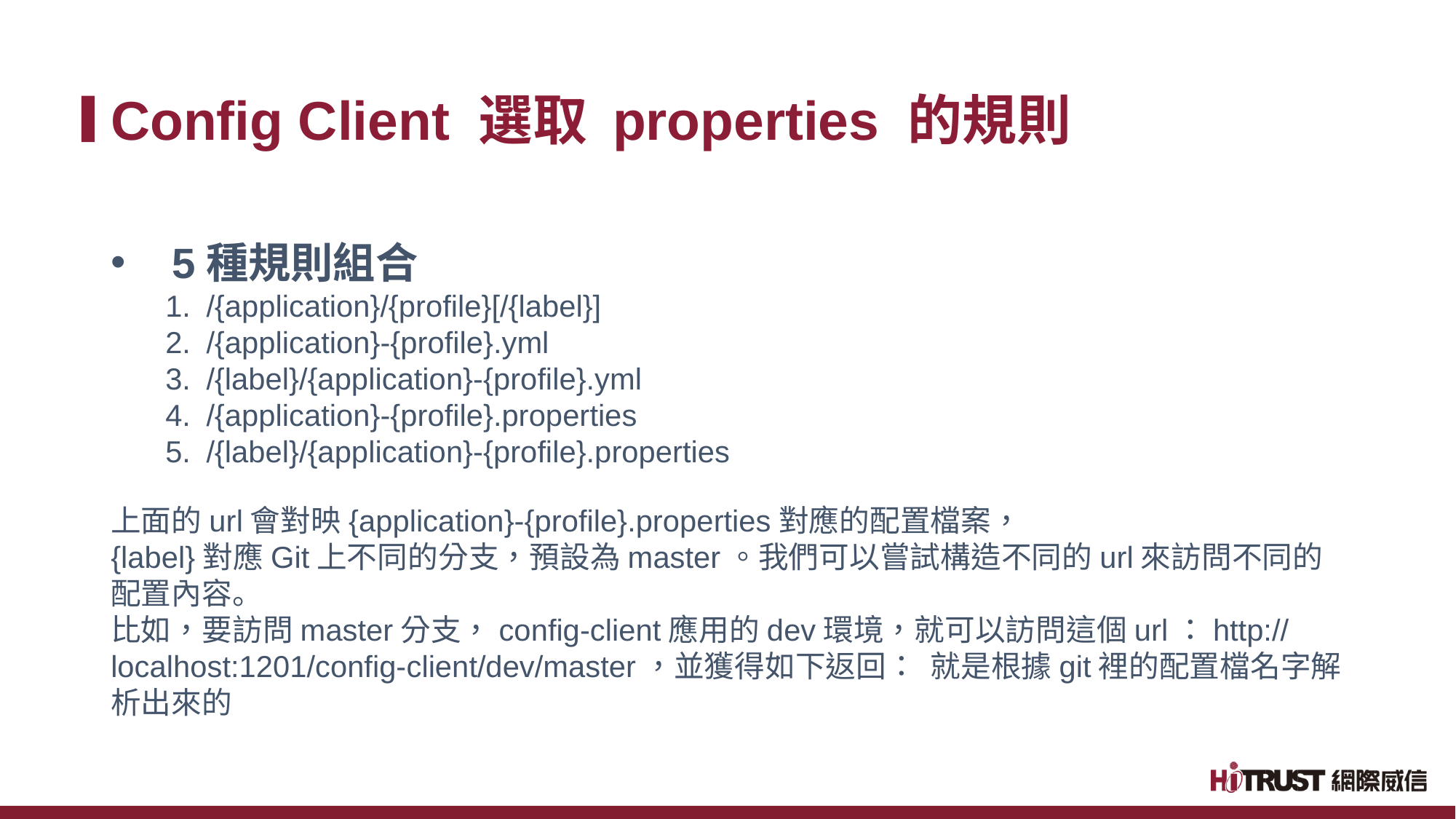

Config Client 選取 properties 的規則

5種規則組合
/{application}/{profile}[/{label}]
/{application}-{profile}.yml
/{label}/{application}-{profile}.yml
/{application}-{profile}.properties
/{label}/{application}-{profile}.properties

上面的url會對映{application}-{profile}.properties對應的配置檔案，
{label}對應Git上不同的分支，預設為master。我們可以嘗試構造不同的url來訪問不同的配置內容。
比如，要訪問master分支，config-client應用的dev環境，就可以訪問這個url：http://localhost:1201/config-client/dev/master，並獲得如下返回：  就是根據git裡的配置檔名字解析出來的